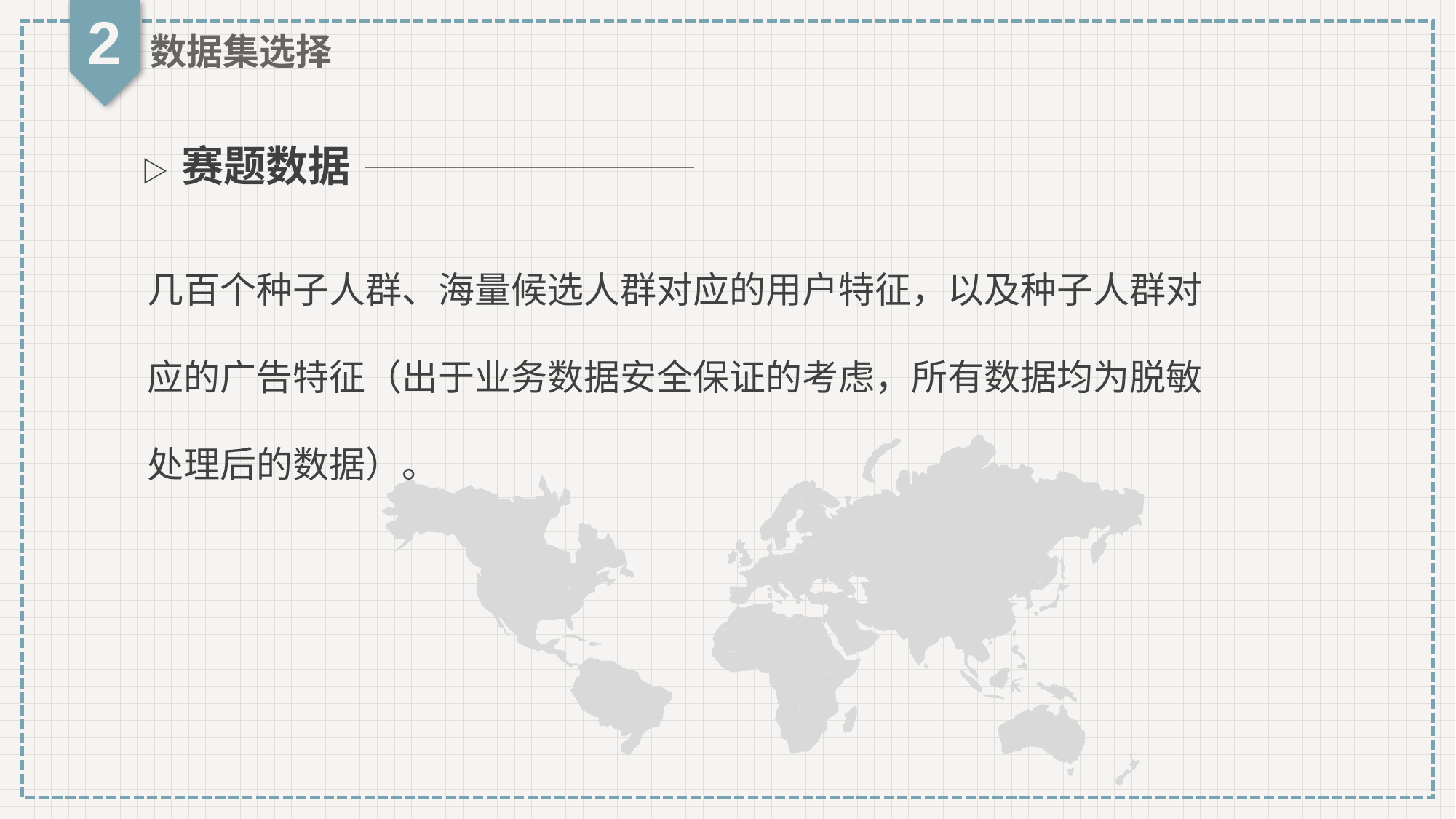

2
数据集选择
▷ 赛题数据
几百个种子人群、海量候选人群对应的用户特征，以及种子人群对应的广告特征（出于业务数据安全保证的考虑，所有数据均为脱敏处理后的数据）。